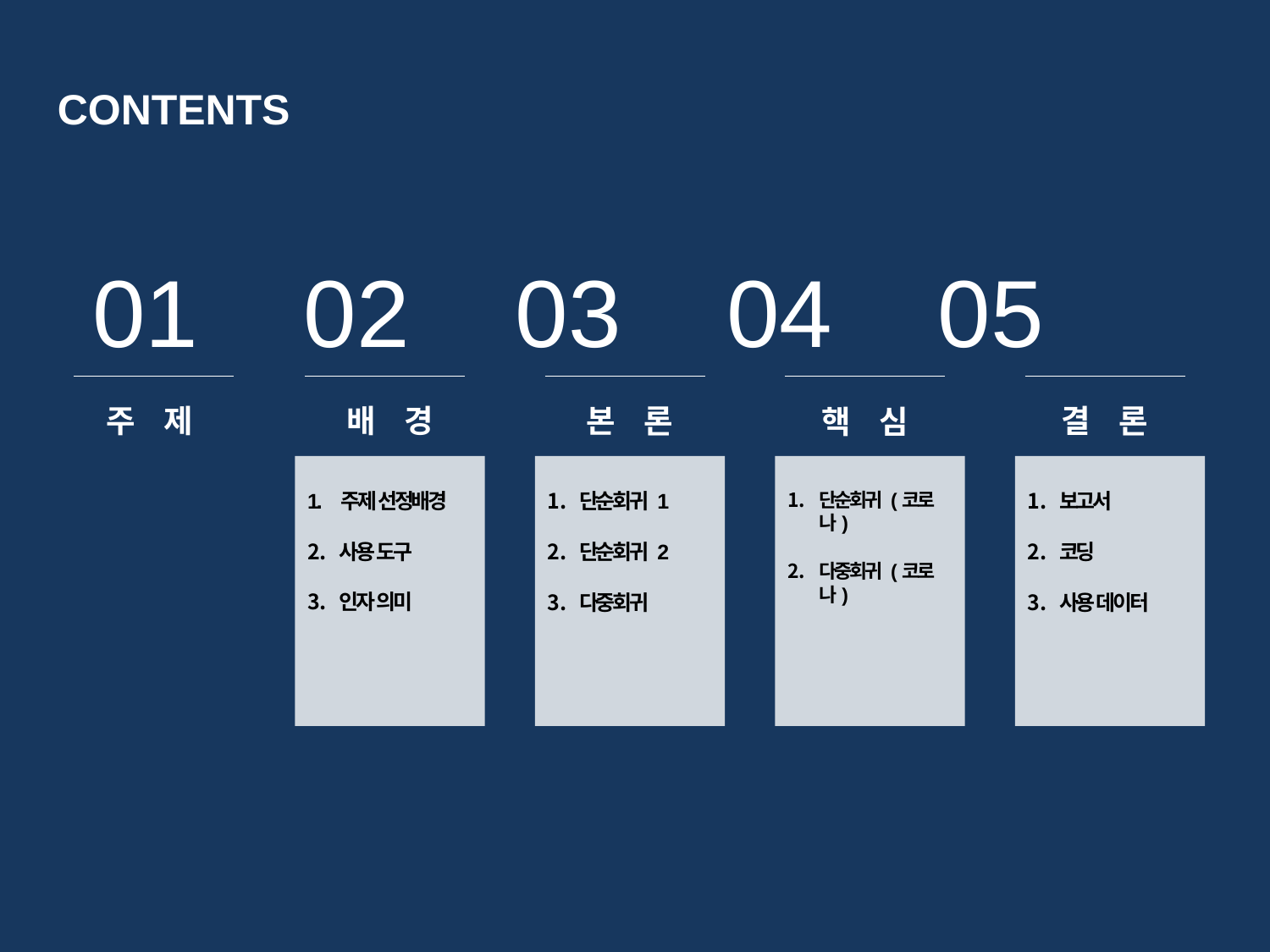

CONTENTS
 01    02    03    04    05
주     제
배     경
본     론
 결     론
핵     심

1.    주제 선정배경

사용 도구

인자 의미

단순회귀 1

단순회귀 2

다중회귀

단순회귀 (코로나)

다중회귀 (코로나)

보고서

코딩

사용 데이터